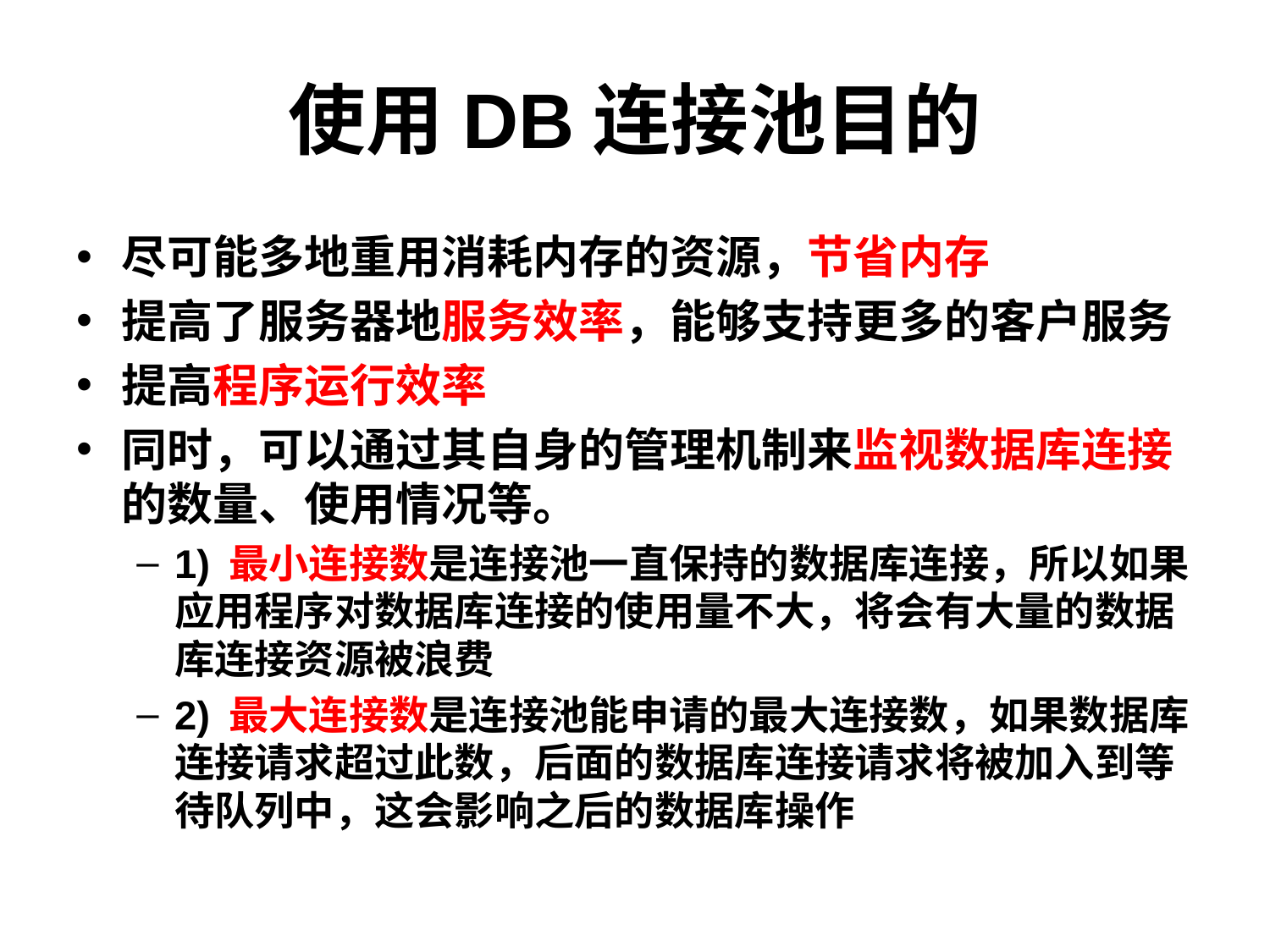

# 使用DB连接池目的
尽可能多地重用消耗内存的资源，节省内存
提高了服务器地服务效率，能够支持更多的客户服务
提高程序运行效率
同时，可以通过其自身的管理机制来监视数据库连接的数量、使用情况等。
1) 最小连接数是连接池一直保持的数据库连接，所以如果应用程序对数据库连接的使用量不大，将会有大量的数据库连接资源被浪费
2) 最大连接数是连接池能申请的最大连接数，如果数据库连接请求超过此数，后面的数据库连接请求将被加入到等待队列中，这会影响之后的数据库操作